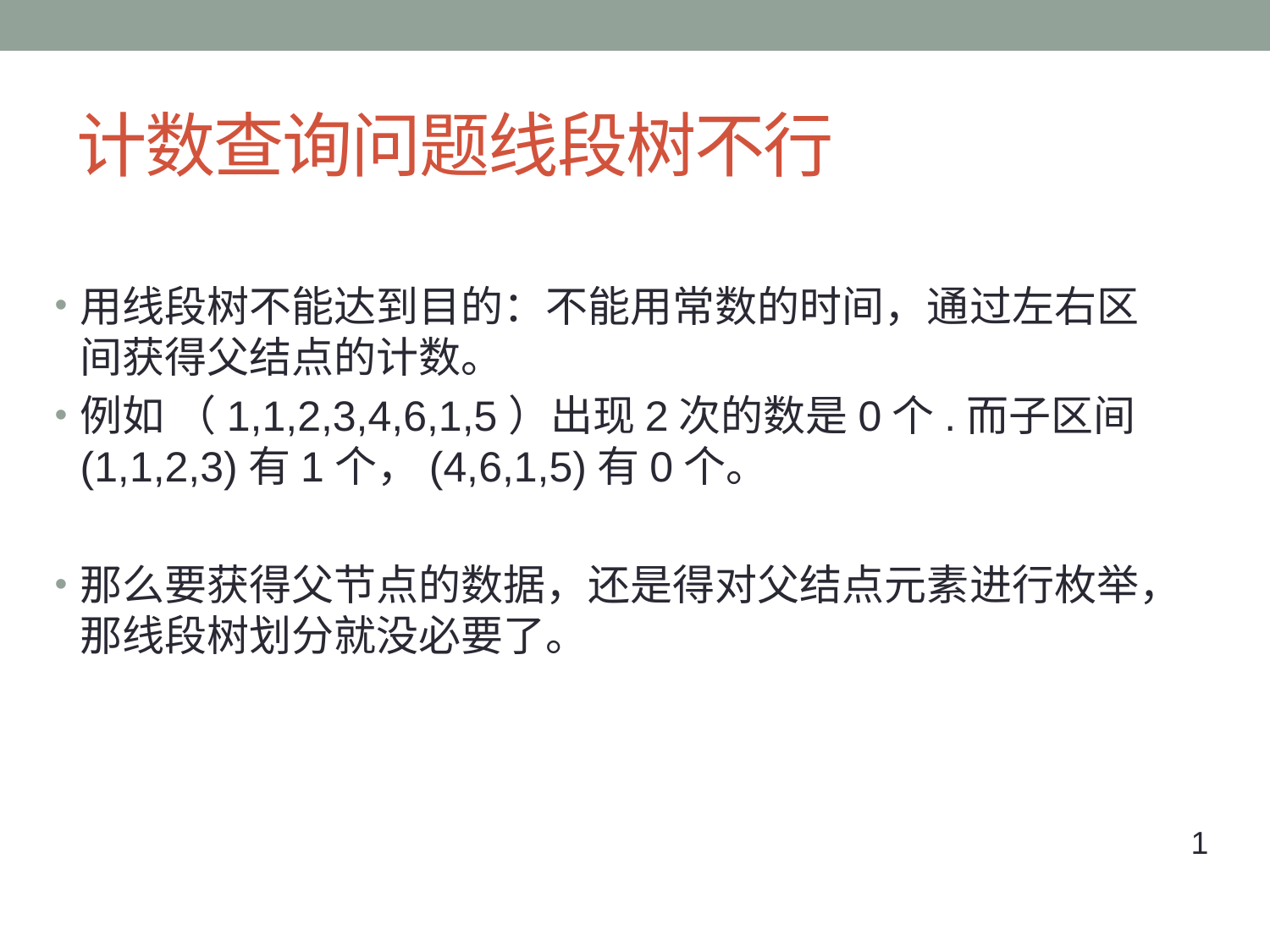

# 计数查询问题线段树不行

用线段树不能达到目的：不能用常数的时间，通过左右区间获得父结点的计数。
例如 （1,1,2,3,4,6,1,5）出现2次的数是0个.而子区间(1,1,2,3)有1个，(4,6,1,5)有0个。

那么要获得父节点的数据，还是得对父结点元素进行枚举，那线段树划分就没必要了。

1